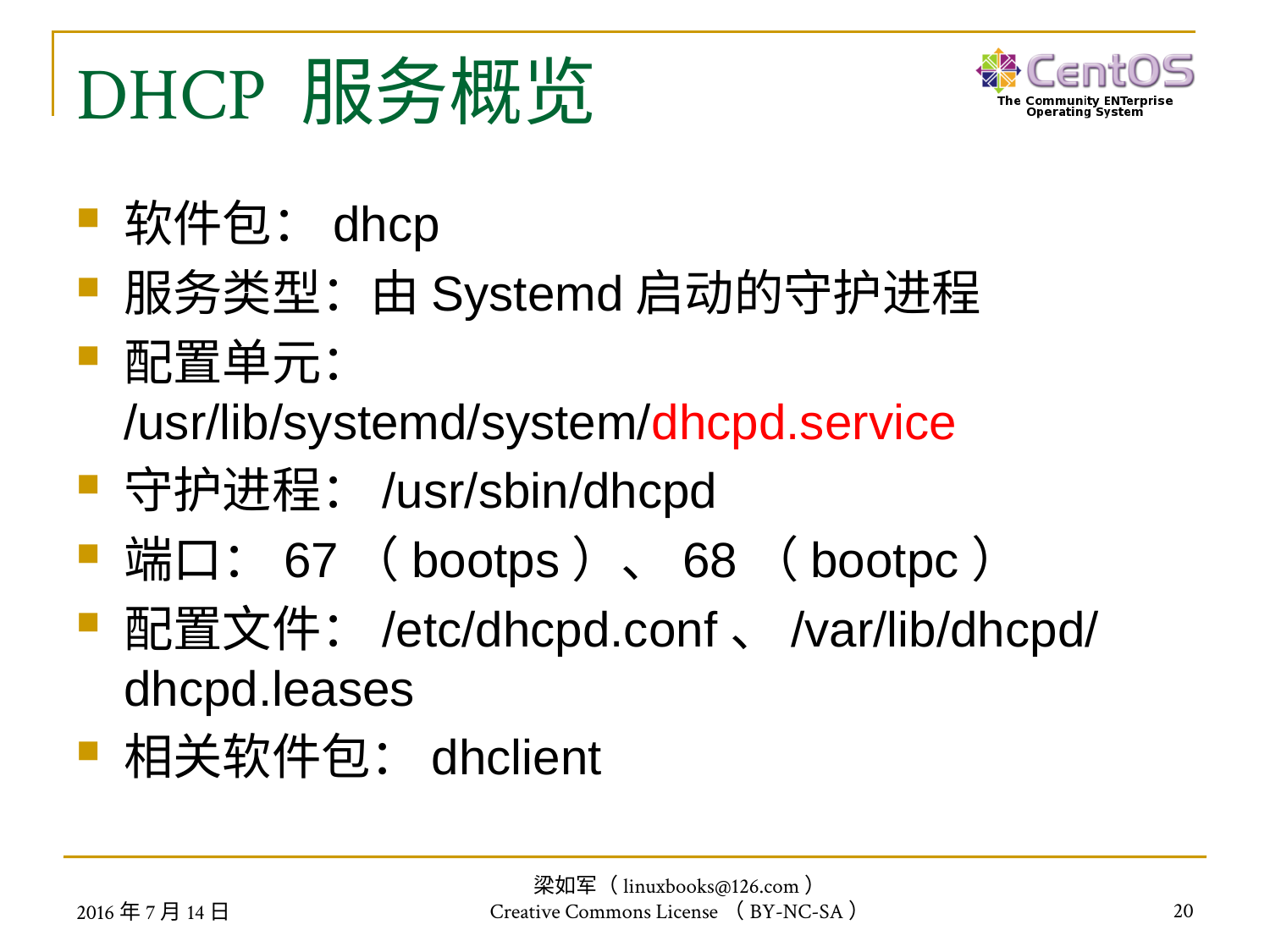

# DHCP 服务概览
软件包：dhcp
服务类型：由Systemd启动的守护进程
配置单元： /usr/lib/systemd/system/dhcpd.service
守护进程：/usr/sbin/dhcpd
端口：67（bootps）、68（bootpc）
配置文件：/etc/dhcpd.conf、/var/lib/dhcpd/dhcpd.leases
相关软件包：dhclient
梁如军（linuxbooks@126.com）
Creative Commons License（BY-NC-SA）
2016年7月14日
20